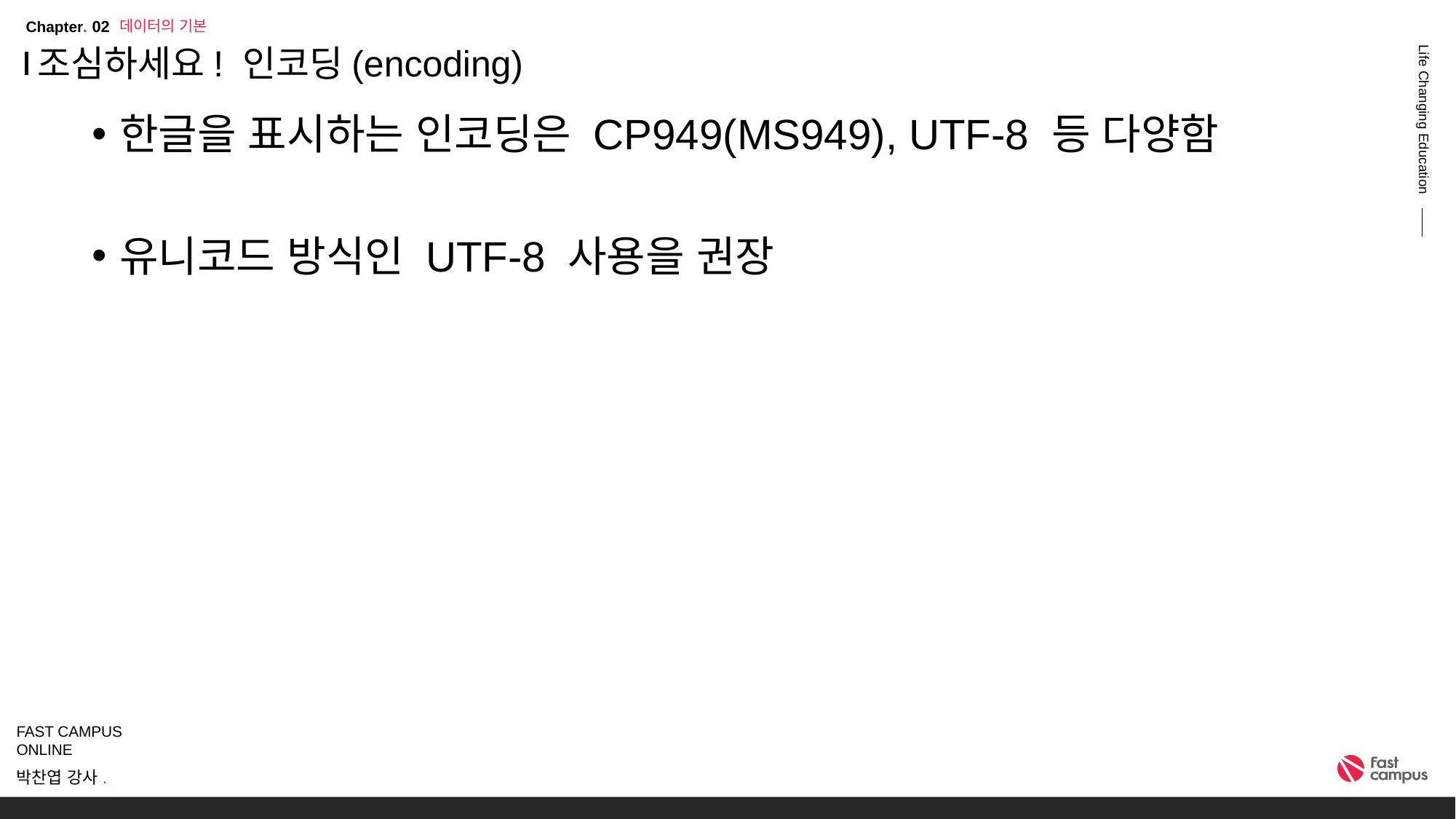

데이터의 기본
02
# 조심하세요! 인코딩(encoding)
한글을 표시하는 인코딩은 CP949(MS949), UTF-8 등 다양함

유니코드 방식인 UTF-8 사용을 권장